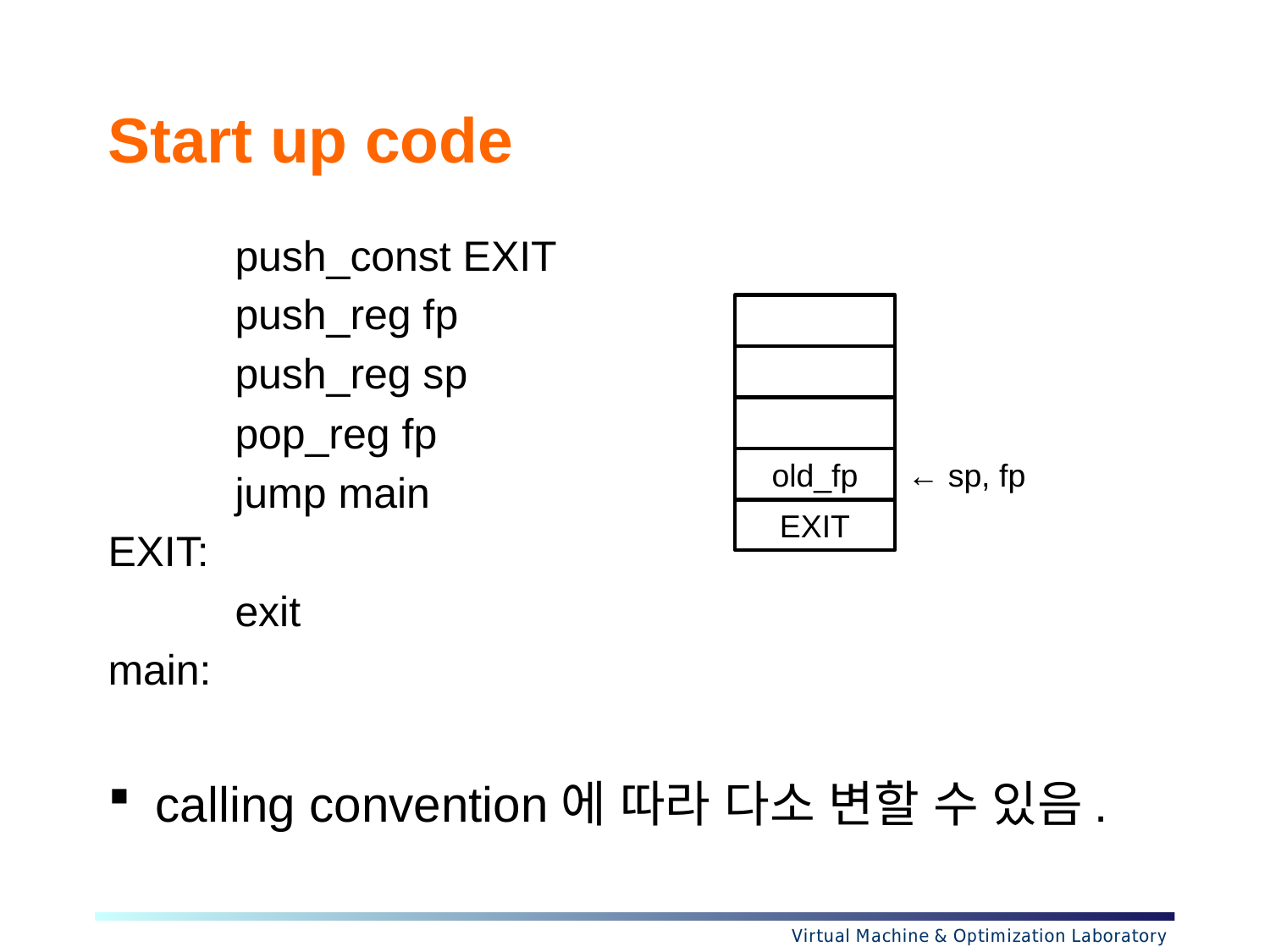

# Start up code
	push_const EXIT
	push_reg fp
	push_reg sp
	pop_reg fp
	jump main
EXIT:
	exit
main:

calling convention에 따라 다소 변할 수 있음.

old_fp
← sp, fp
EXIT